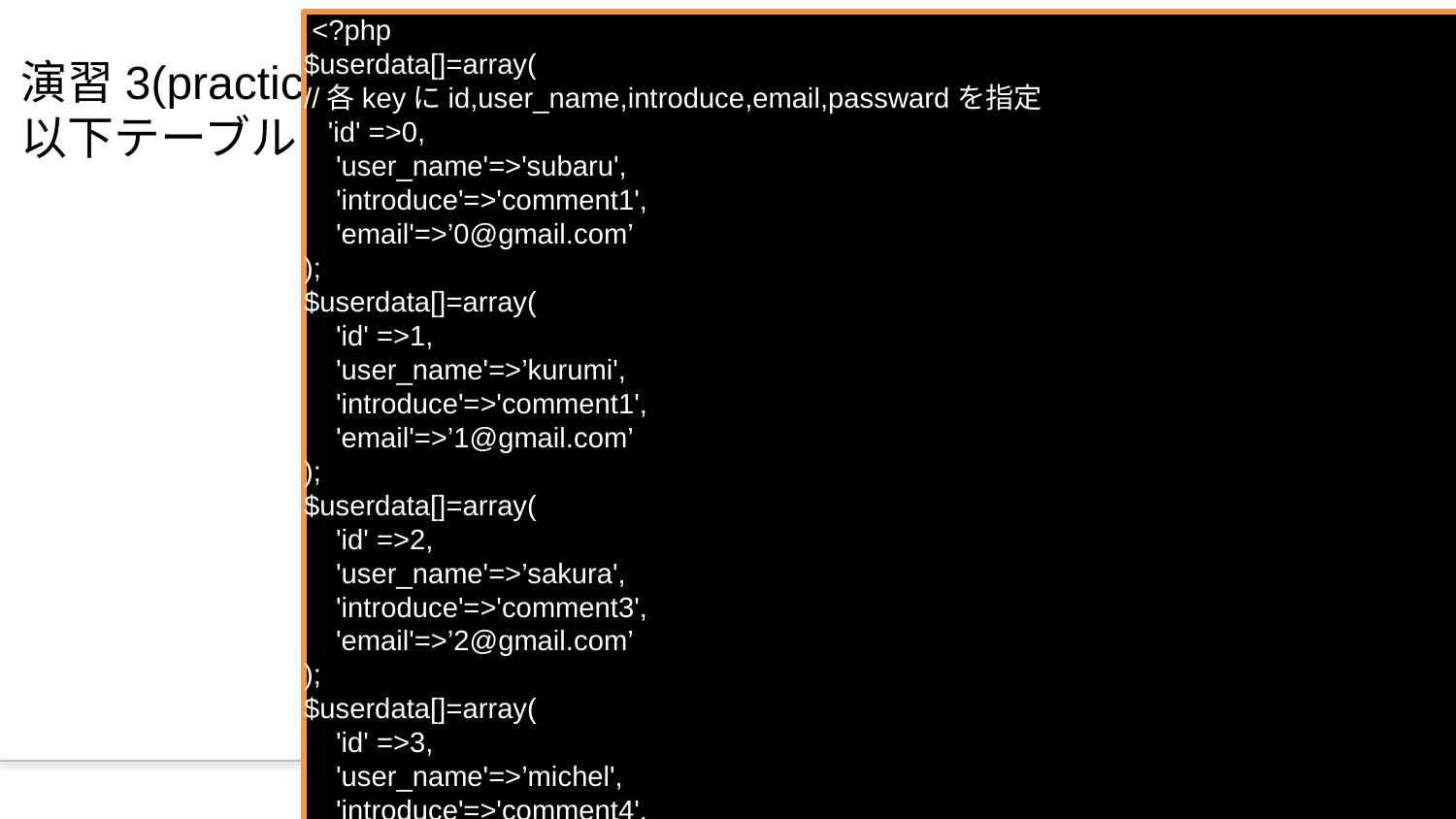

<?php
$userdata[]=array(
//各keyにid,user_name,introduce,email,passwardを指定
   'id' =>0,
    'user_name'=>'subaru',
    'introduce'=>'comment1',
    'email'=>’0@gmail.com’
);
$userdata[]=array(
    'id' =>1,
    'user_name'=>’kurumi',
    'introduce'=>'comment1',
    'email'=>’1@gmail.com’
);
$userdata[]=array(
    'id' =>2,
    'user_name'=>’sakura',
    'introduce'=>'comment3',
    'email'=>’2@gmail.com’
);
$userdata[]=array(
    'id' =>3,
    'user_name'=>’michel',
    'introduce'=>'comment4',
    'email'=>’3@gmail.com’
);
?>
演習3(practice3.php)
以下テーブルを連想配列に格納しvar_dumpする